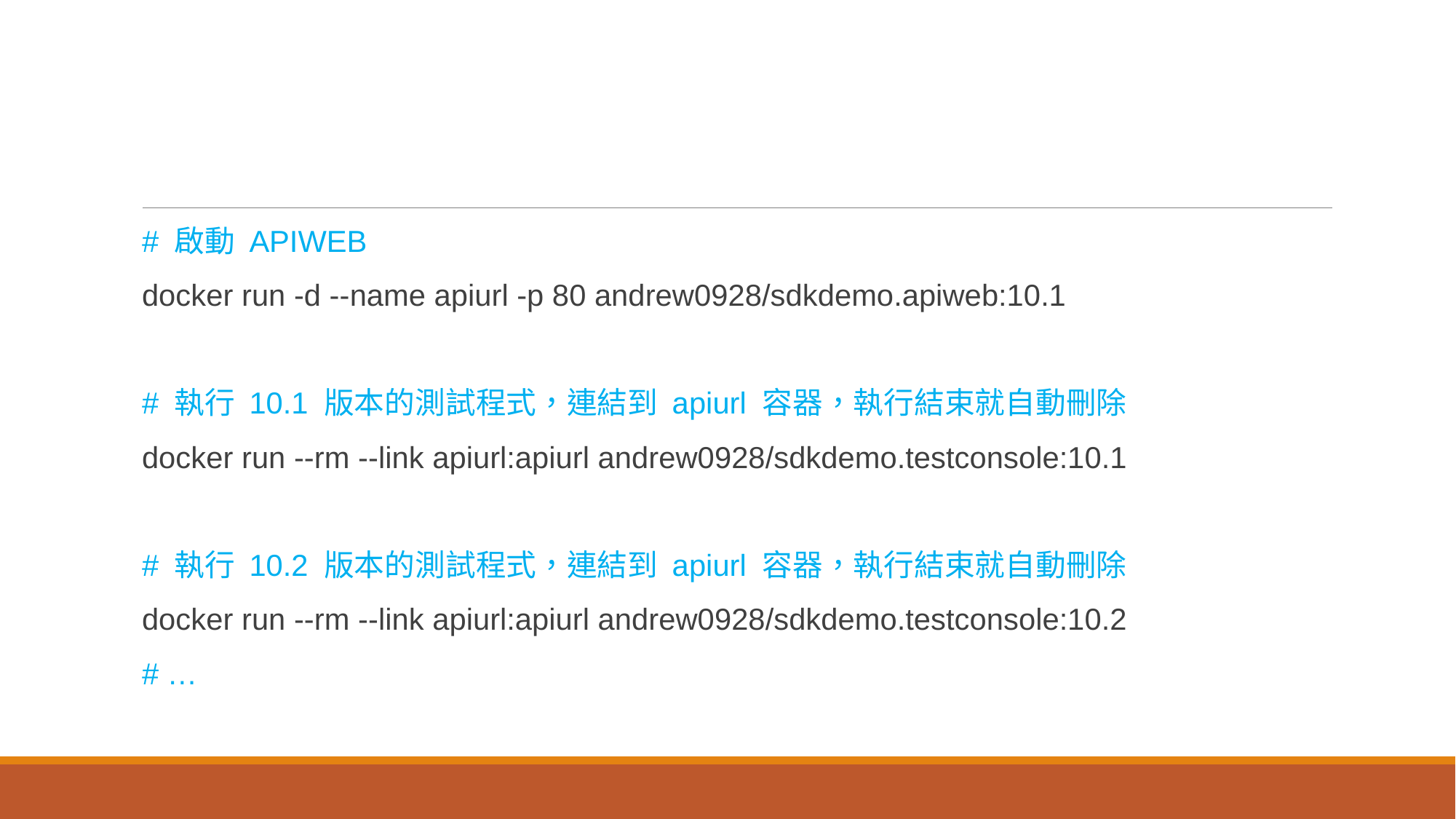

#
# 啟動 APIWEB
docker run -d --name apiurl -p 80 andrew0928/sdkdemo.apiweb:10.1

# 執行 10.1 版本的測試程式，連結到 apiurl 容器，執行結束就自動刪除
docker run --rm --link apiurl:apiurl andrew0928/sdkdemo.testconsole:10.1

# 執行 10.2 版本的測試程式，連結到 apiurl 容器，執行結束就自動刪除
docker run --rm --link apiurl:apiurl andrew0928/sdkdemo.testconsole:10.2
# …